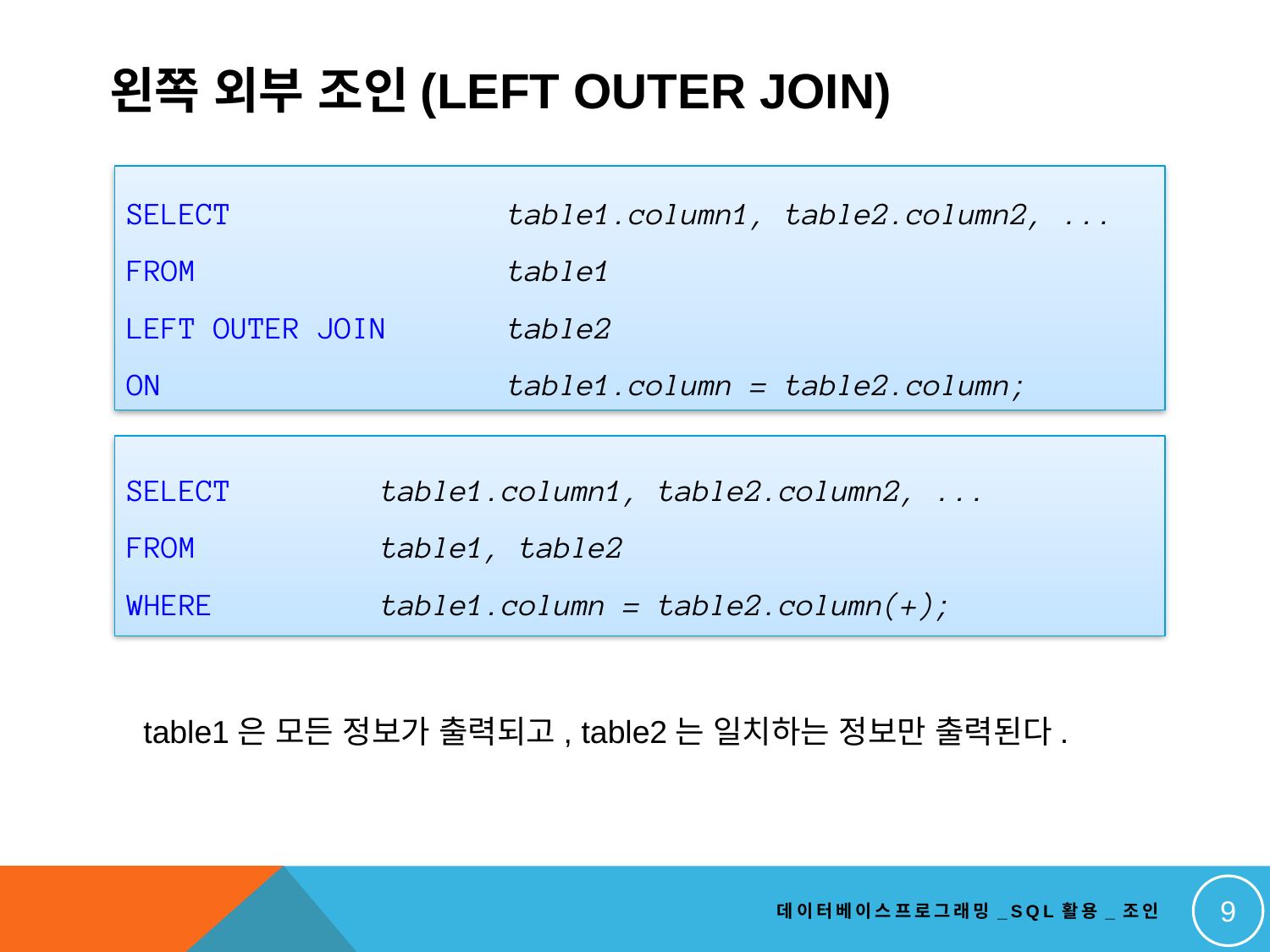

# 왼쪽 외부 조인(LEFT OUTER JOIN)
SELECT			table1.column1, table2.column2, ...
FROM			table1
LEFT OUTER JOIN	table2
ON			table1.column = table2.column;
SELECT		table1.column1, table2.column2, ...
FROM		table1, table2
WHERE		table1.column = table2.column(+);
table1은 모든 정보가 출력되고, table2는 일치하는 정보만 출력된다.
9
데이터베이스프로그래밍_SQL활용_조인